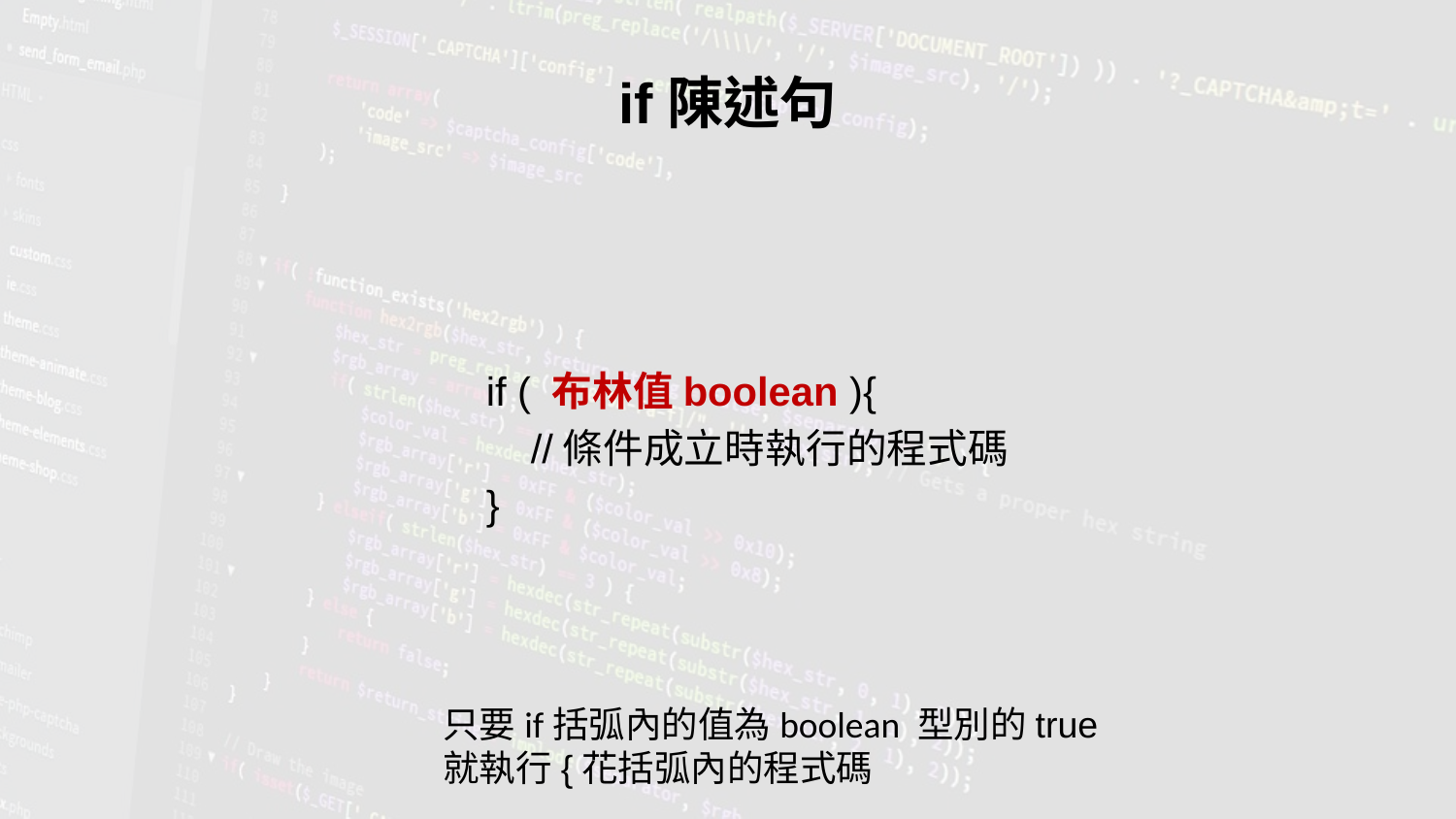

# if陳述句
if ( 布林值boolean ){
    //條件成立時執行的程式碼
}

只要if括弧內的值為boolean 型別的true
就執行{花括弧內的程式碼